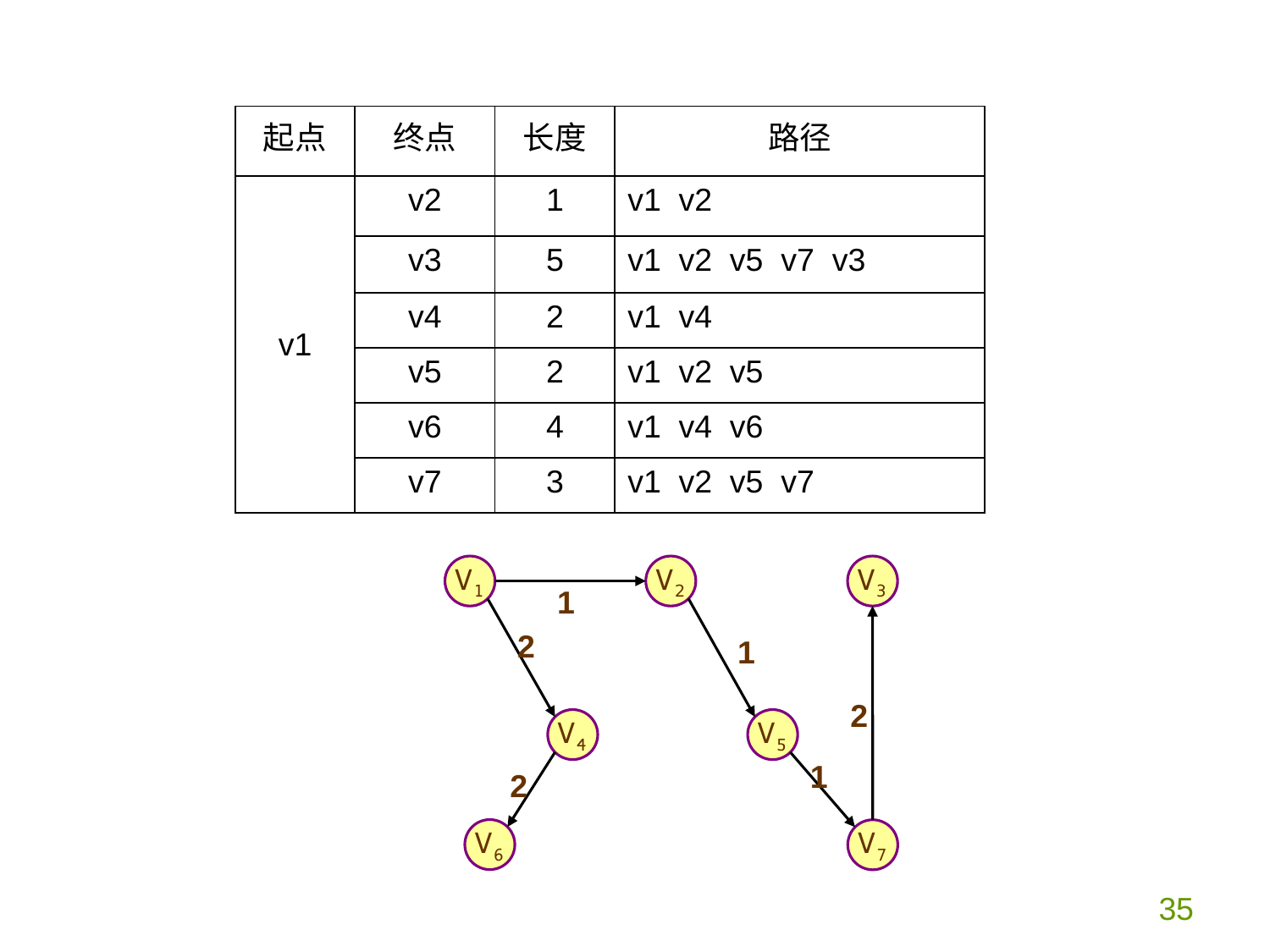

| 起点 | 终点 | 长度 | 路径 |
| --- | --- | --- | --- |
| v1 | v2 | 1 | v1 v2 |
|  | v3 | 5 | v1 v2 v5 v7 v3 |
|  | v4 | 2 | v1 v4 |
|  | v5 | 2 | v1 v2 v5 |
|  | v6 | 4 | v1 v4 v6 |
|  | v7 | 3 | v1 v2 v5 v7 |
V1
V2
V3
1
2
1
2
V4
V5
1
2
V6
V7
35